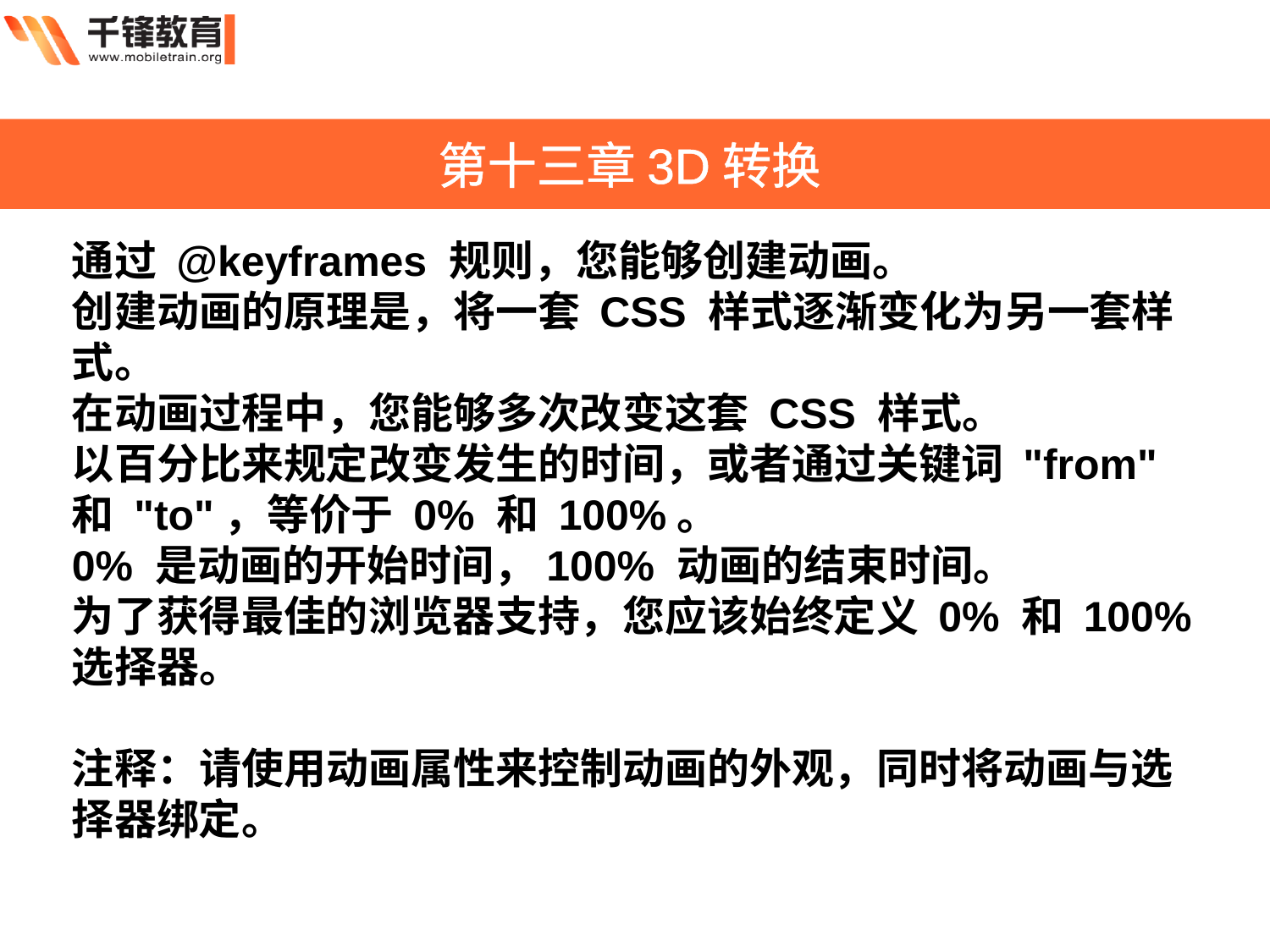

第十三章3D转换
通过 @keyframes 规则，您能够创建动画。
创建动画的原理是，将一套 CSS 样式逐渐变化为另一套样式。
在动画过程中，您能够多次改变这套 CSS 样式。
以百分比来规定改变发生的时间，或者通过关键词 "from" 和 "to"，等价于 0% 和 100%。
0% 是动画的开始时间，100% 动画的结束时间。
为了获得最佳的浏览器支持，您应该始终定义 0% 和 100% 选择器。

注释：请使用动画属性来控制动画的外观，同时将动画与选择器绑定。